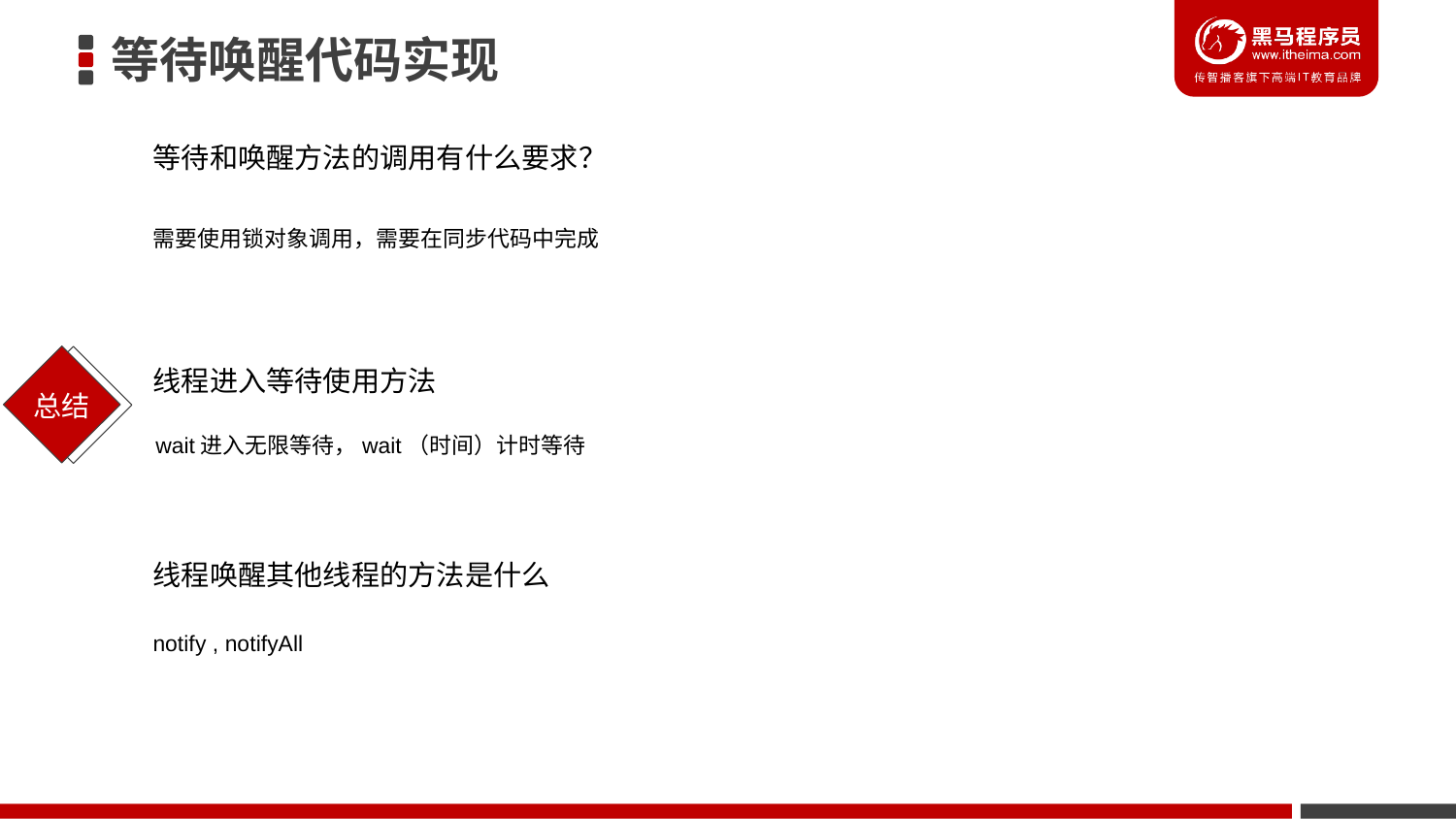

# 等待唤醒代码实现
等待和唤醒方法的调用有什么要求？
需要使用锁对象调用，需要在同步代码中完成
线程进入等待使用方法
wait进入无限等待，wait（时间）计时等待
线程唤醒其他线程的方法是什么
notify , notifyAll